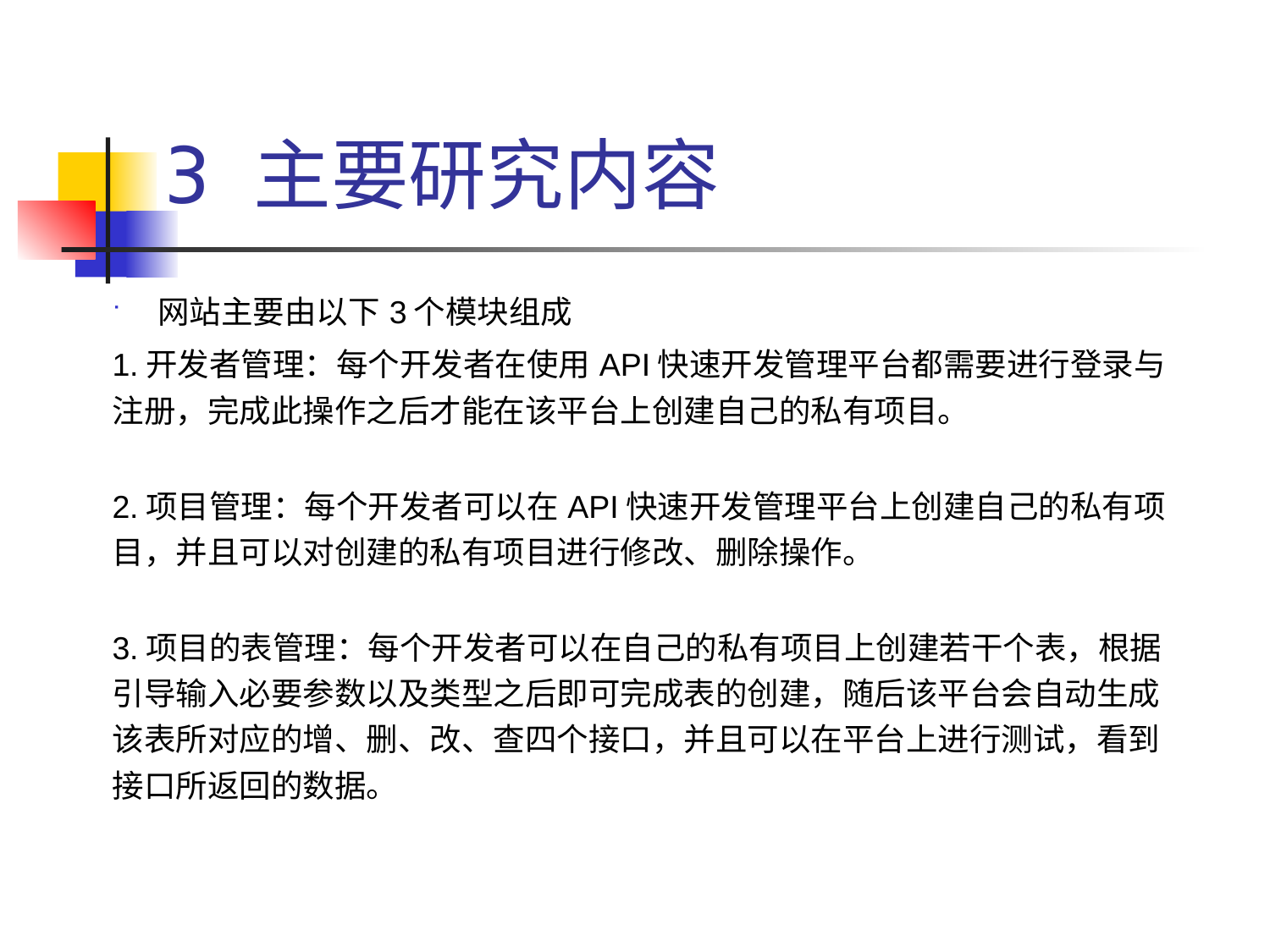

3 主要研究内容
网站主要由以下3个模块组成
1.开发者管理：每个开发者在使用API快速开发管理平台都需要进行登录与注册，完成此操作之后才能在该平台上创建自己的私有项目。

2.项目管理：每个开发者可以在API快速开发管理平台上创建自己的私有项目，并且可以对创建的私有项目进行修改、删除操作。

3.项目的表管理：每个开发者可以在自己的私有项目上创建若干个表，根据引导输入必要参数以及类型之后即可完成表的创建，随后该平台会自动生成该表所对应的增、删、改、查四个接口，并且可以在平台上进行测试，看到接口所返回的数据。